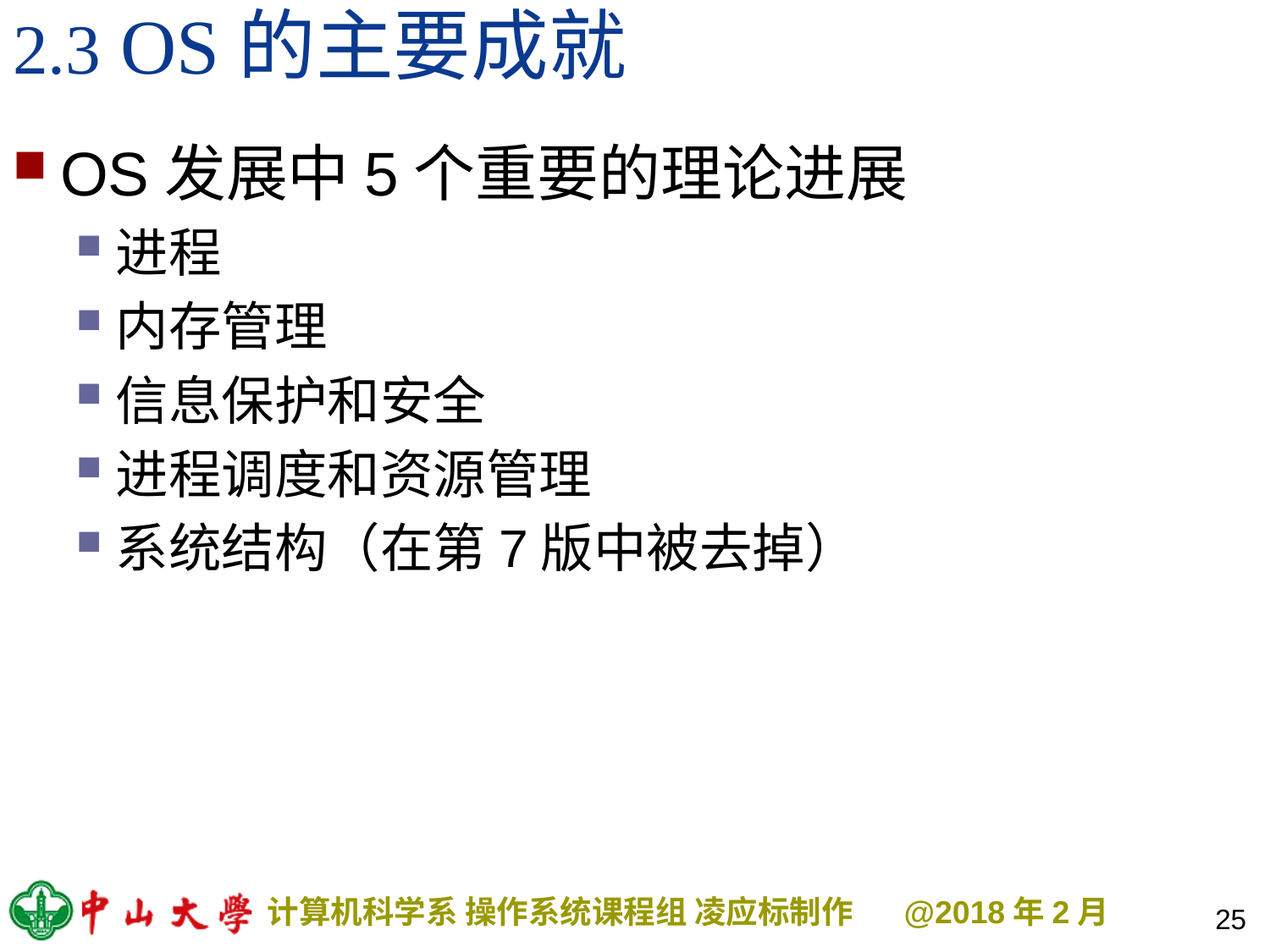

# 2.3 OS的主要成就
OS发展中5个重要的理论进展
进程
内存管理
信息保护和安全
进程调度和资源管理
系统结构（在第7版中被去掉）
25